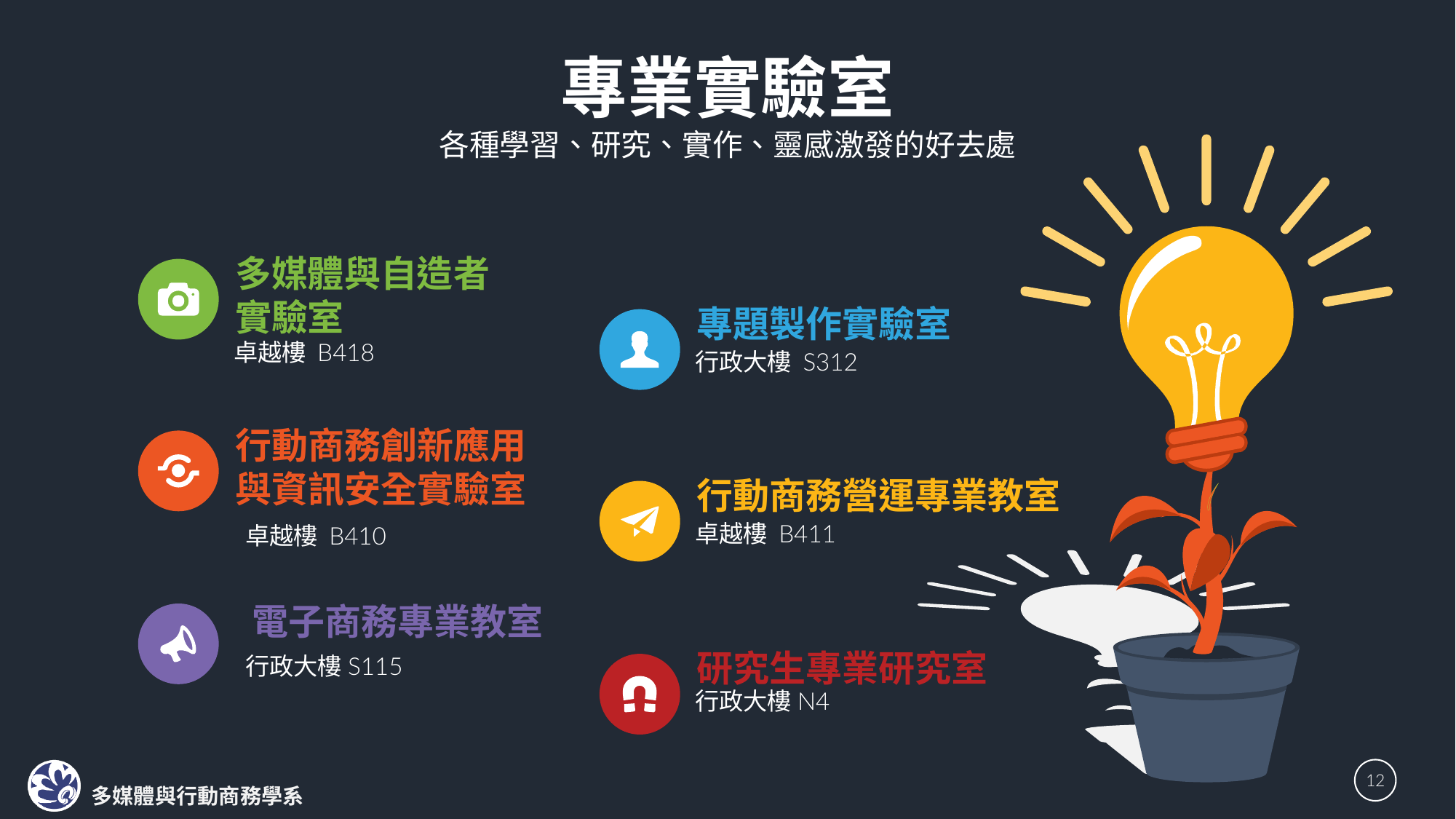

專業實驗室
各種學習、研究、實作、靈感激發的好去處

多媒體與自造者
實驗室

專題製作實驗室

卓越樓 B418
行政大樓 S312
行動商務創新應用
與資訊安全實驗室

行動商務營運專業教室

卓越樓 B411
卓越樓 B410

電子商務專業教室

研究生專業研究室
行政大樓S115

行政大樓N4